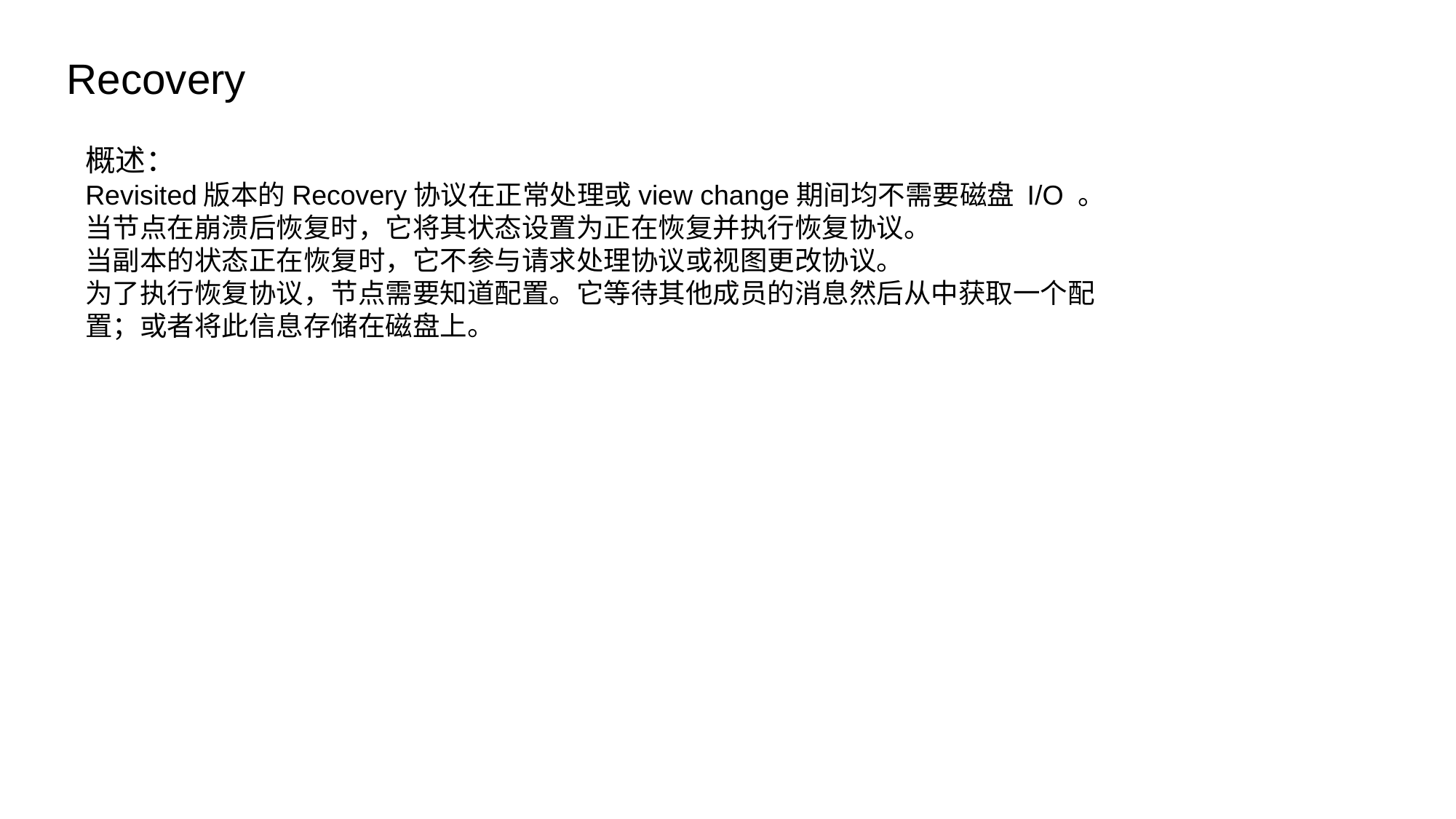

Recovery
概述：
Revisited版本的Recovery协议在正常处理或view change期间均不需要磁盘 I/O 。
当节点在崩溃后恢复时，它将其状态设置为正在恢复并执行恢复协议。
当副本的状态正在恢复时，它不参与请求处理协议或视图更改协议。
为了执行恢复协议，节点需要知道配置。它等待其他成员的消息然后从中获取一个配置；或者将此信息存储在磁盘上。